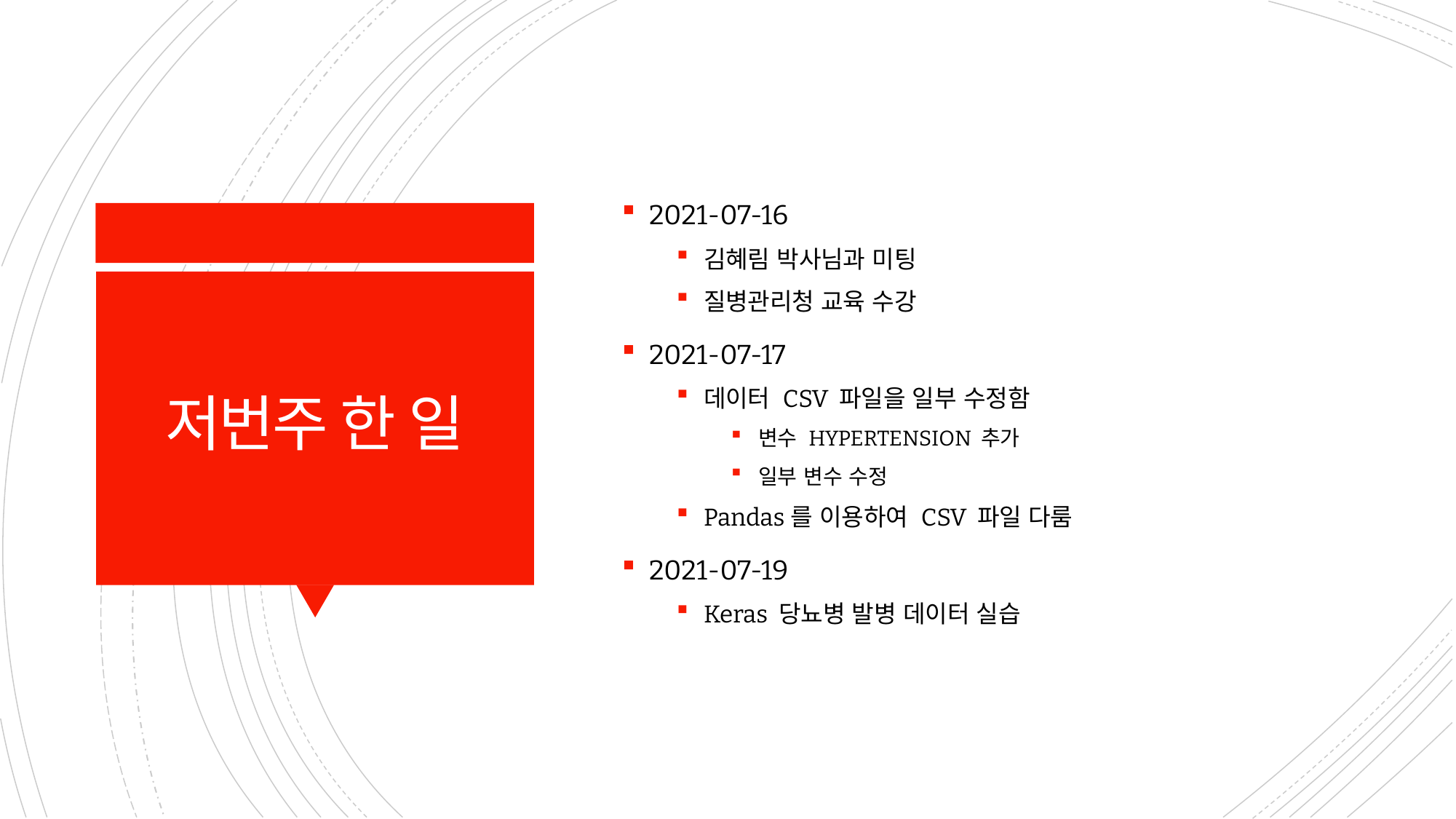

2021-07-16
김혜림 박사님과 미팅
질병관리청 교육 수강
2021-07-17
데이터 CSV 파일을 일부 수정함
변수 HYPERTENSION 추가
일부 변수 수정
Pandas를 이용하여 CSV 파일 다룸
2021-07-19
Keras 당뇨병 발병 데이터 실습
# 저번주 한 일